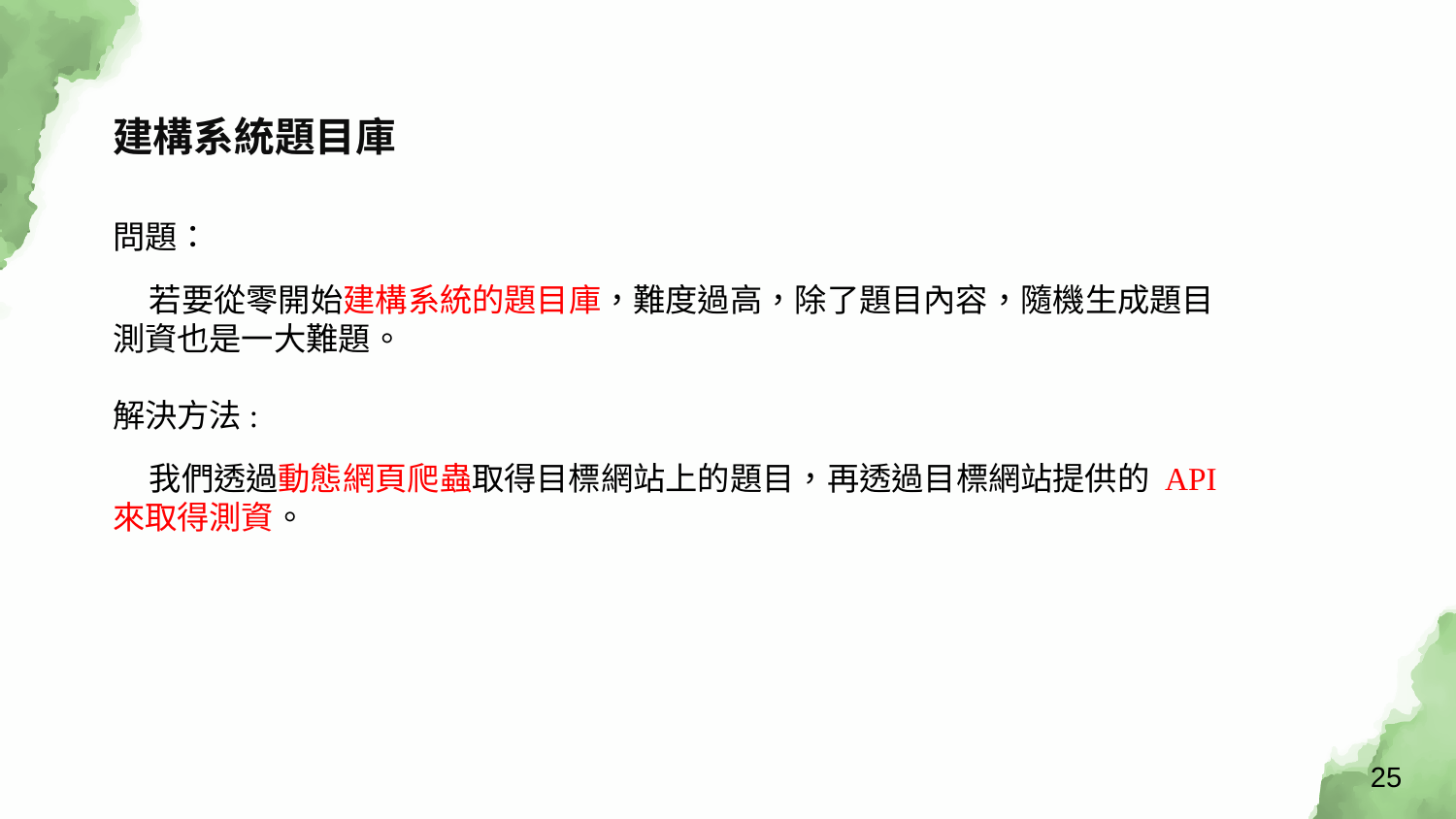

建構系統題目庫
問題：

    若要從零開始建構系統的題目庫，難度過高，除了題目內容，隨機生成題目測資也是一大難題。

解決方法:

    我們透過動態網頁爬蟲取得目標網站上的題目，再透過目標網站提供的 API 來取得測資。
25